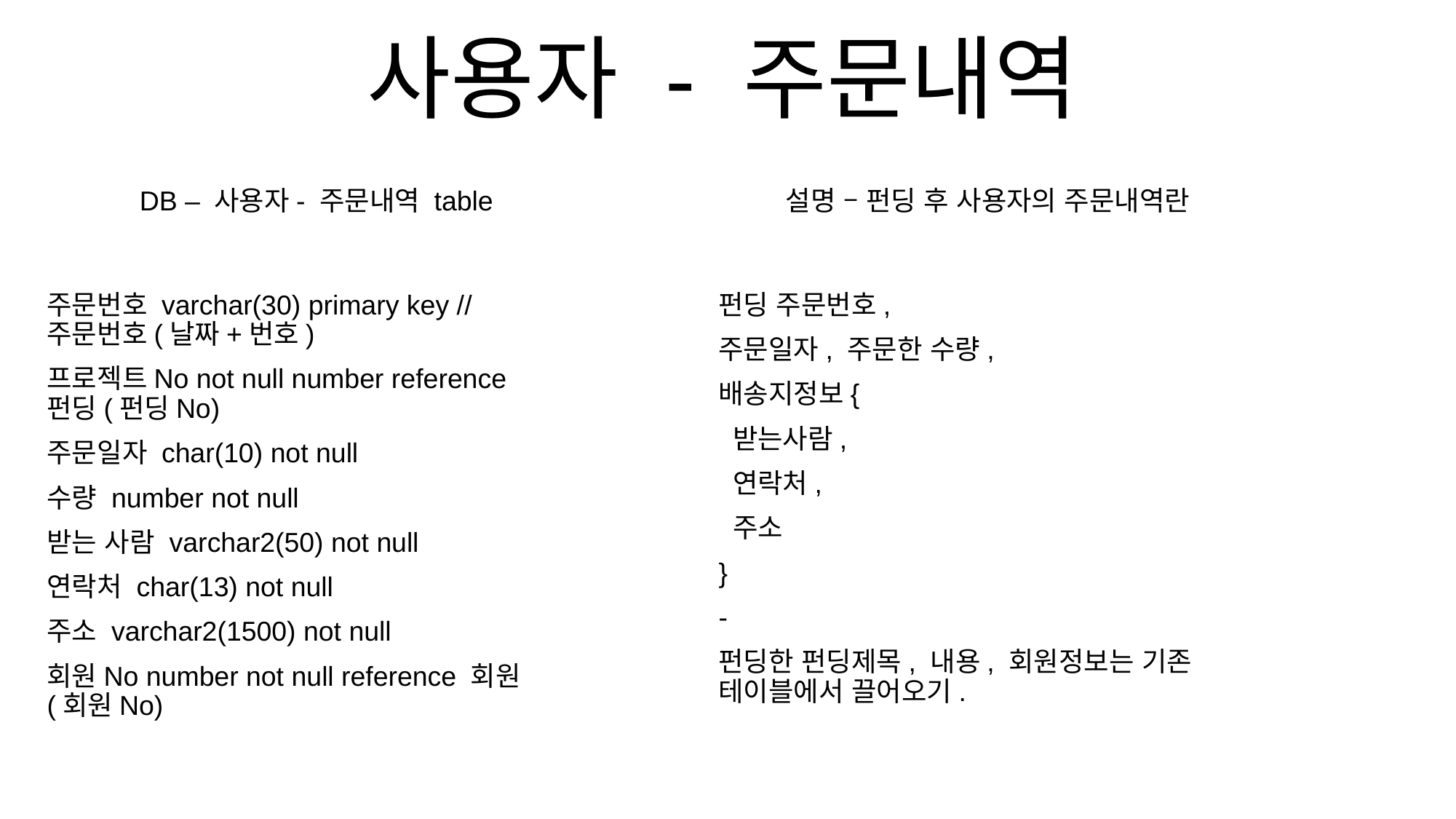

# 사용자 - 주문내역
DB – 사용자- 주문내역 table
설명 – 펀딩 후 사용자의 주문내역란
주문번호 varchar(30) primary key //주문번호(날짜+번호)
프로젝트No not null number reference 펀딩(펀딩No)
주문일자 char(10) not null
수량 number not null
받는 사람 varchar2(50) not null
연락처 char(13) not null
주소 varchar2(1500) not null
회원No number not null reference 회원(회원No)
펀딩 주문번호,
주문일자, 주문한 수량,
배송지정보{
 받는사람,
 연락처,
 주소
}
-
펀딩한 펀딩제목, 내용, 회원정보는 기존 테이블에서 끌어오기.